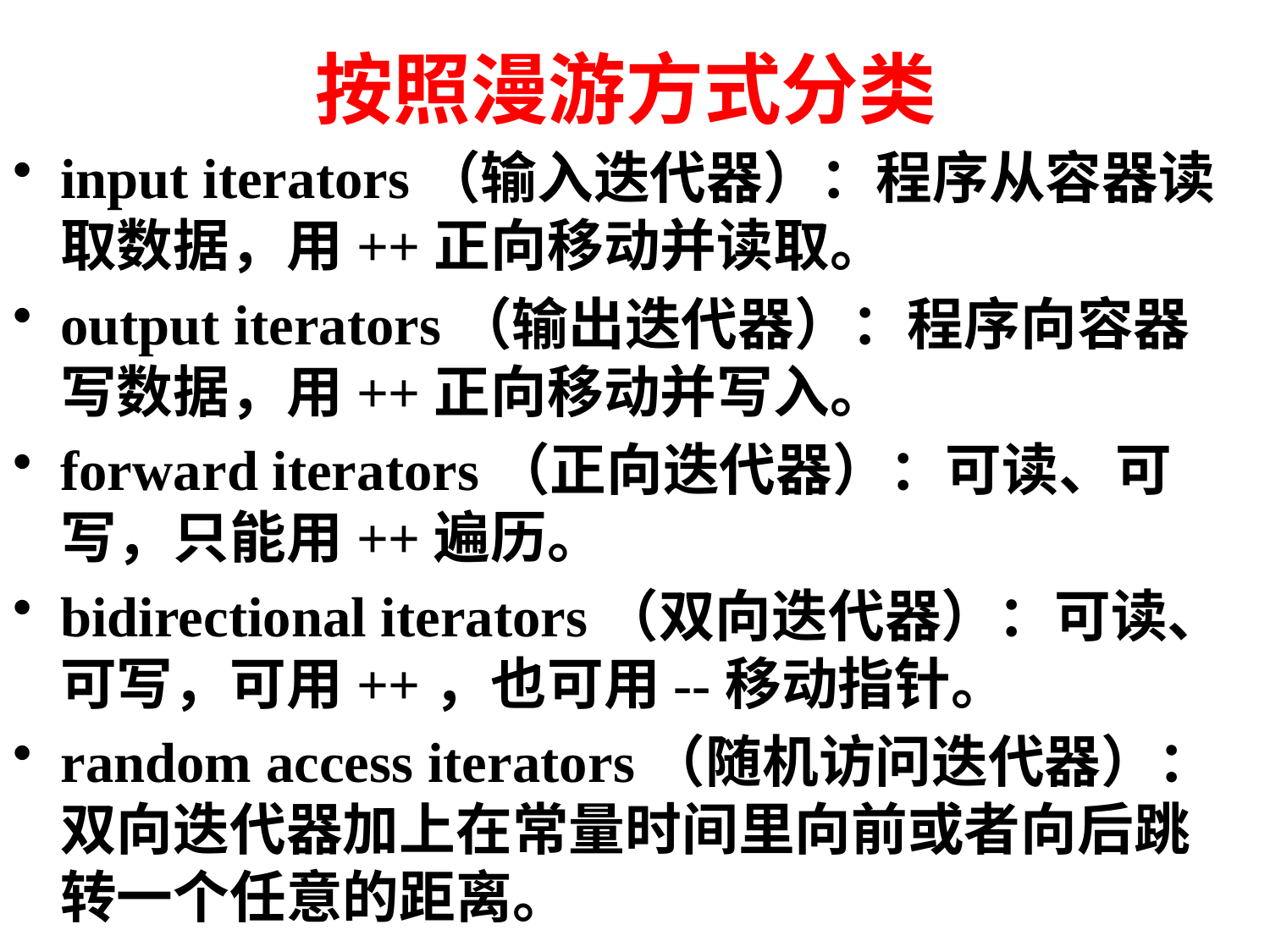

# 按照漫游方式分类
input iterators（输入迭代器）：程序从容器读取数据，用++正向移动并读取。
output iterators（输出迭代器）：程序向容器写数据，用++正向移动并写入。
forward iterators（正向迭代器）：可读、可写，只能用++遍历。
bidirectional iterators（双向迭代器）：可读、可写，可用++，也可用--移动指针。
random access iterators（随机访问迭代器）：双向迭代器加上在常量时间里向前或者向后跳转一个任意的距离。